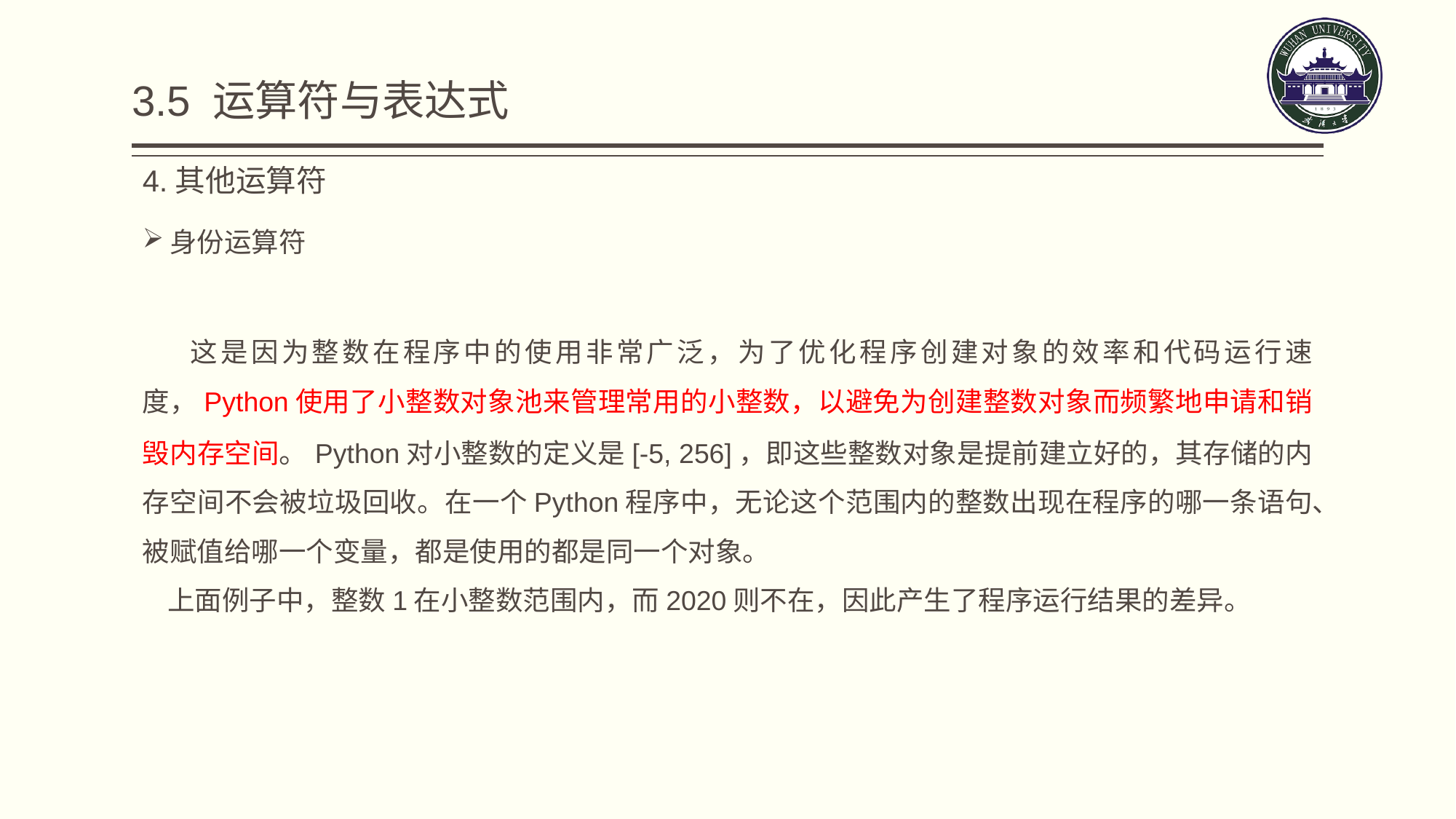

3.5 运算符与表达式
4.其他运算符
身份运算符
    这是因为整数在程序中的使用非常广泛，为了优化程序创建对象的效率和代码运行速度，Python使用了小整数对象池来管理常用的小整数，以避免为创建整数对象而频繁地申请和销毁内存空间。Python对小整数的定义是[-5, 256]，即这些整数对象是提前建立好的，其存储的内存空间不会被垃圾回收。在一个Python程序中，无论这个范围内的整数出现在程序的哪一条语句、被赋值给哪一个变量，都是使用的都是同一个对象。
   上面例子中，整数1在小整数范围内，而2020则不在，因此产生了程序运行结果的差异。